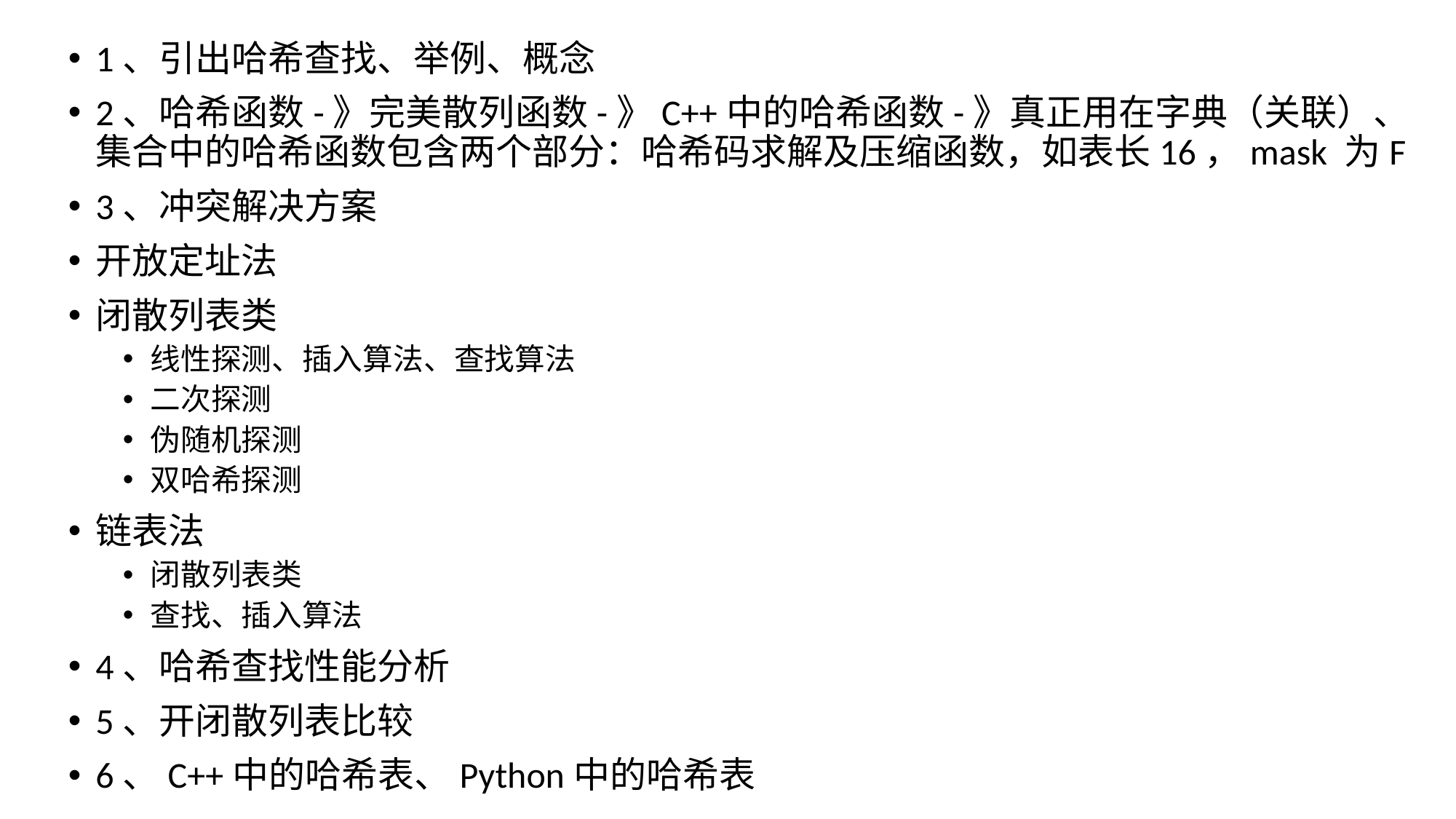

1、引出哈希查找、举例、概念
2、哈希函数-》完美散列函数-》C++中的哈希函数-》真正用在字典（关联）、集合中的哈希函数包含两个部分：哈希码求解及压缩函数，如表长16，mask 为F
3、冲突解决方案
开放定址法
闭散列表类
线性探测、插入算法、查找算法
二次探测
伪随机探测
双哈希探测
链表法
闭散列表类
查找、插入算法
4、哈希查找性能分析
5、开闭散列表比较
6、C++中的哈希表、Python中的哈希表